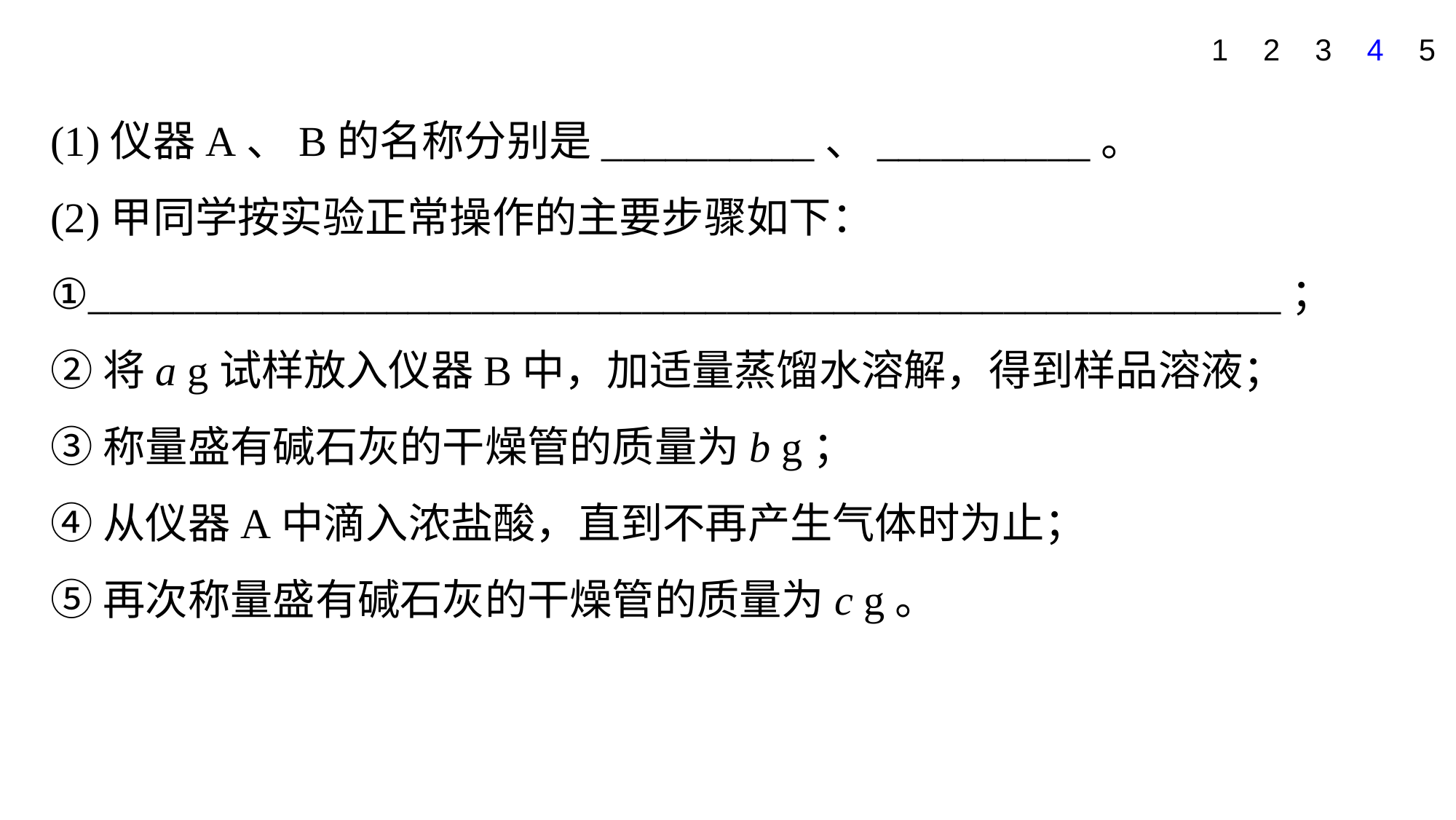

1
2
3
4
5
(1)仪器A、B的名称分别是__________、__________。
(2)甲同学按实验正常操作的主要步骤如下：
①________________________________________________________；
②将a g试样放入仪器B中，加适量蒸馏水溶解，得到样品溶液；
③称量盛有碱石灰的干燥管的质量为b g；
④从仪器A中滴入浓盐酸，直到不再产生气体时为止；
⑤再次称量盛有碱石灰的干燥管的质量为c g。